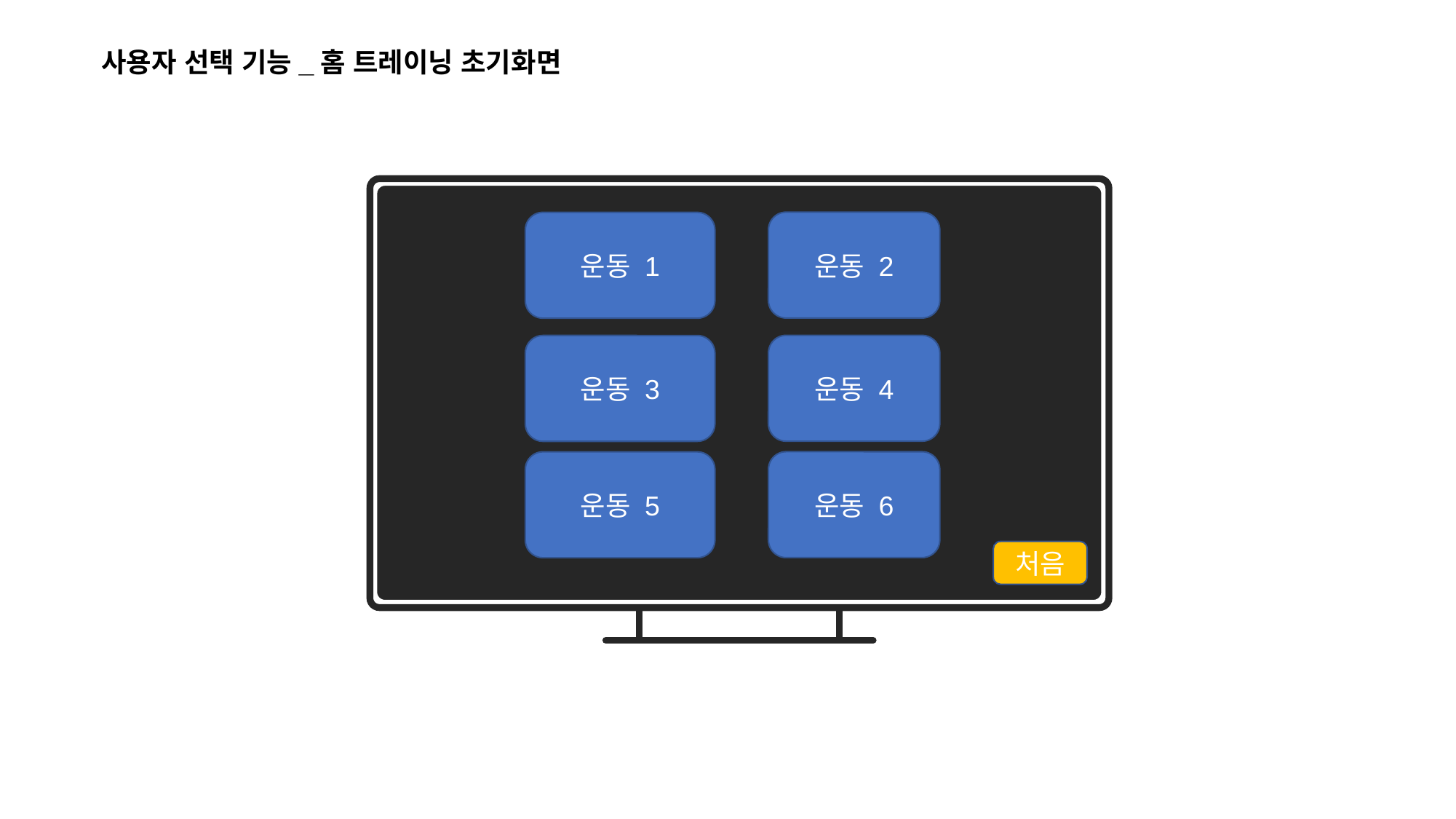

사용자 선택 기능_홈 트레이닝 초기화면

운동 2
운동 1
운동 4
운동 3
운동 6
운동 5
처음